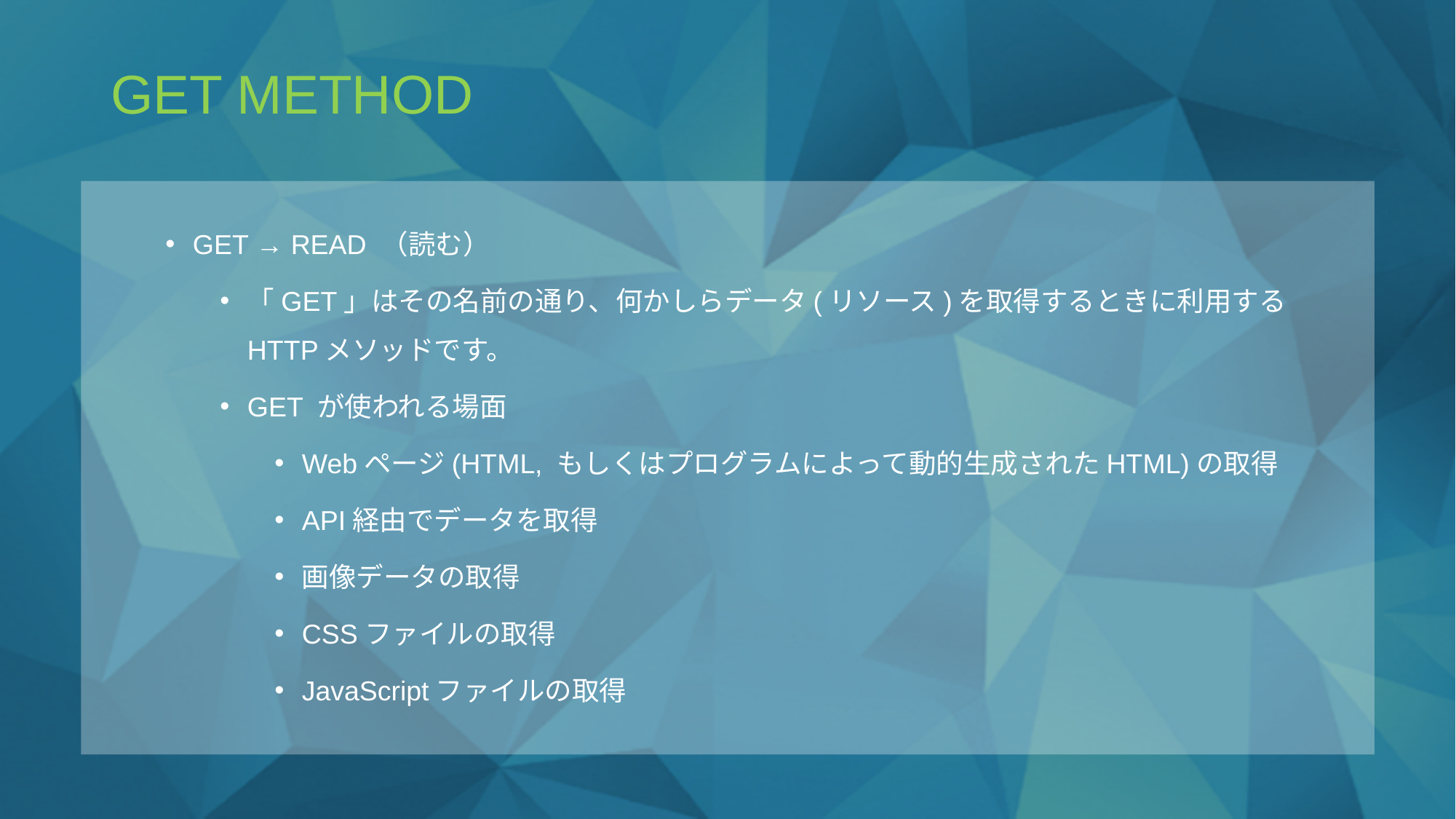

# GET METHOD
GET → READ （読む）
「GET」はその名前の通り、何かしらデータ(リソース)を取得するときに利用するHTTPメソッドです。
GET が使われる場面
Webページ(HTML, もしくはプログラムによって動的生成されたHTML)の取得
API経由でデータを取得
画像データの取得
CSSファイルの取得
JavaScriptファイルの取得